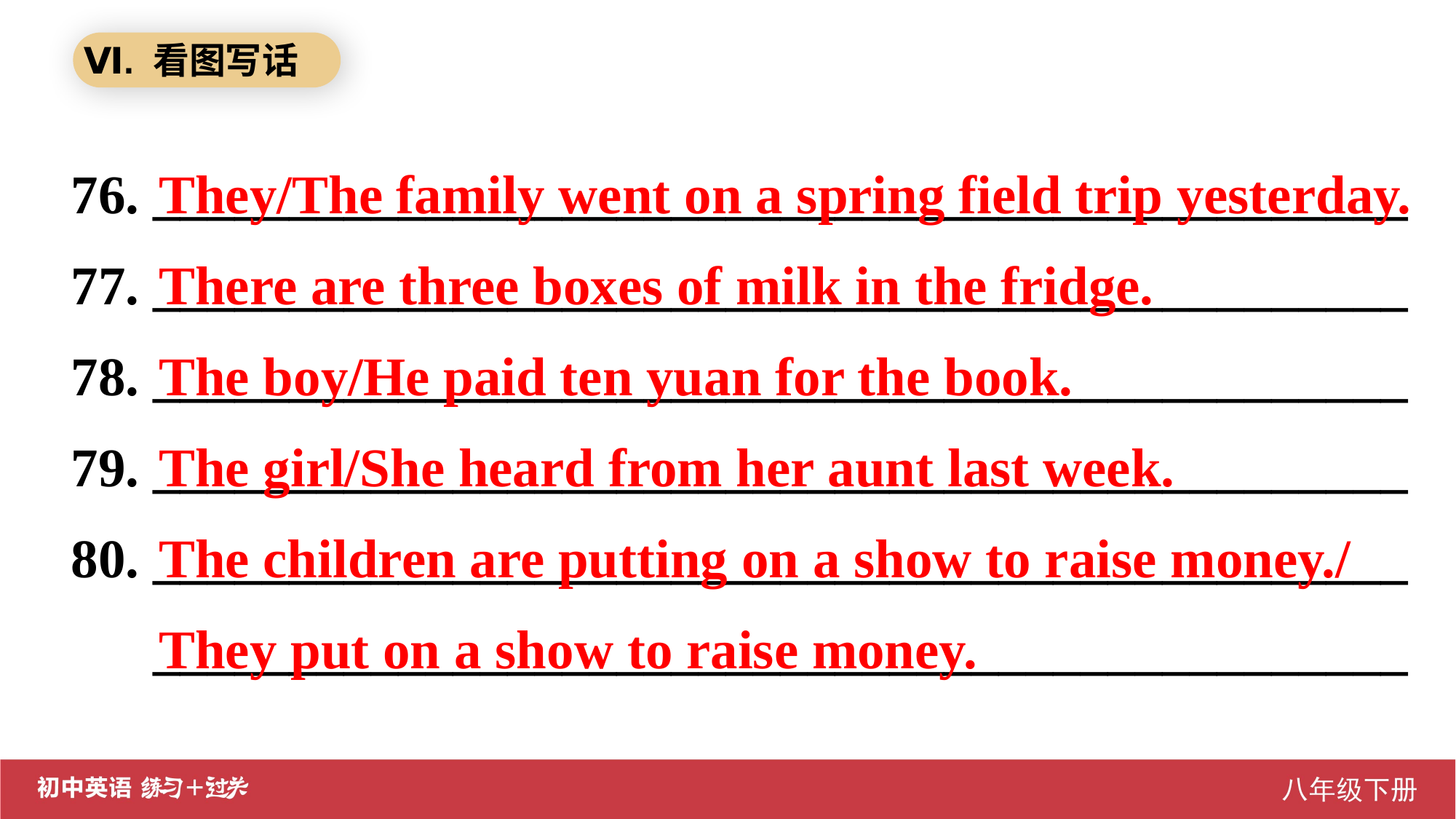

Ⅵ. 看图写话
76. ______________________________________________
77. ______________________________________________
78. ______________________________________________
79. ______________________________________________
80. ______________________________________________
      ______________________________________________
They/The family went on a spring field trip yesterday.
There are three boxes of milk in the fridge.
The boy/He paid ten yuan for the book.
The girl/She heard from her aunt last week.
The children are putting on a show to raise money./
They put on a show to raise money.